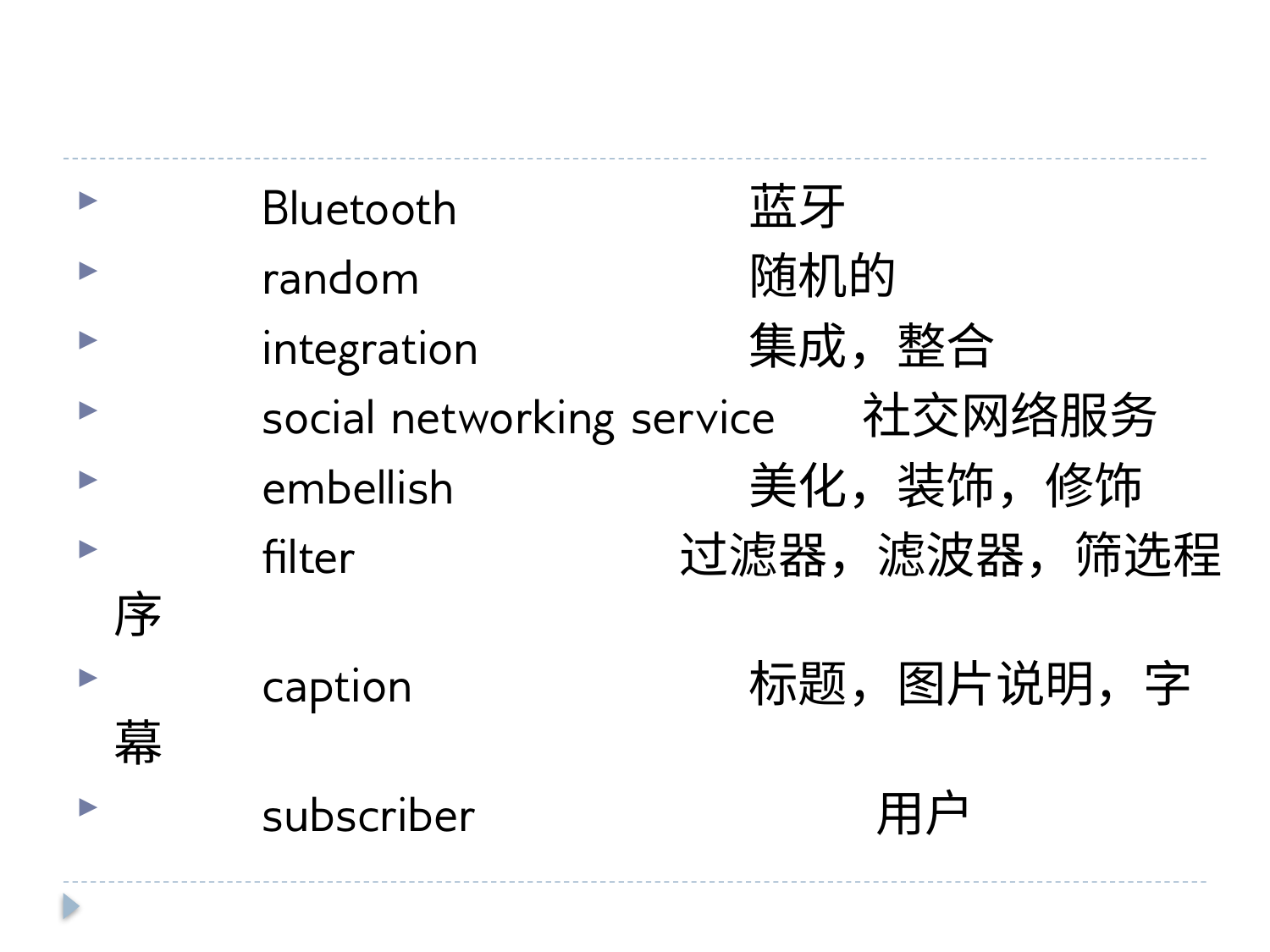

Bluetooth                   	蓝牙
          random                     	随机的
          integration                  	集成，整合
          social networking service     社交网络服务
          embellish                   	美化，装饰，修饰
          filter                     过滤器，滤波器，筛选程序
          caption                    	标题，图片说明，字幕
          subscriber                   	用户